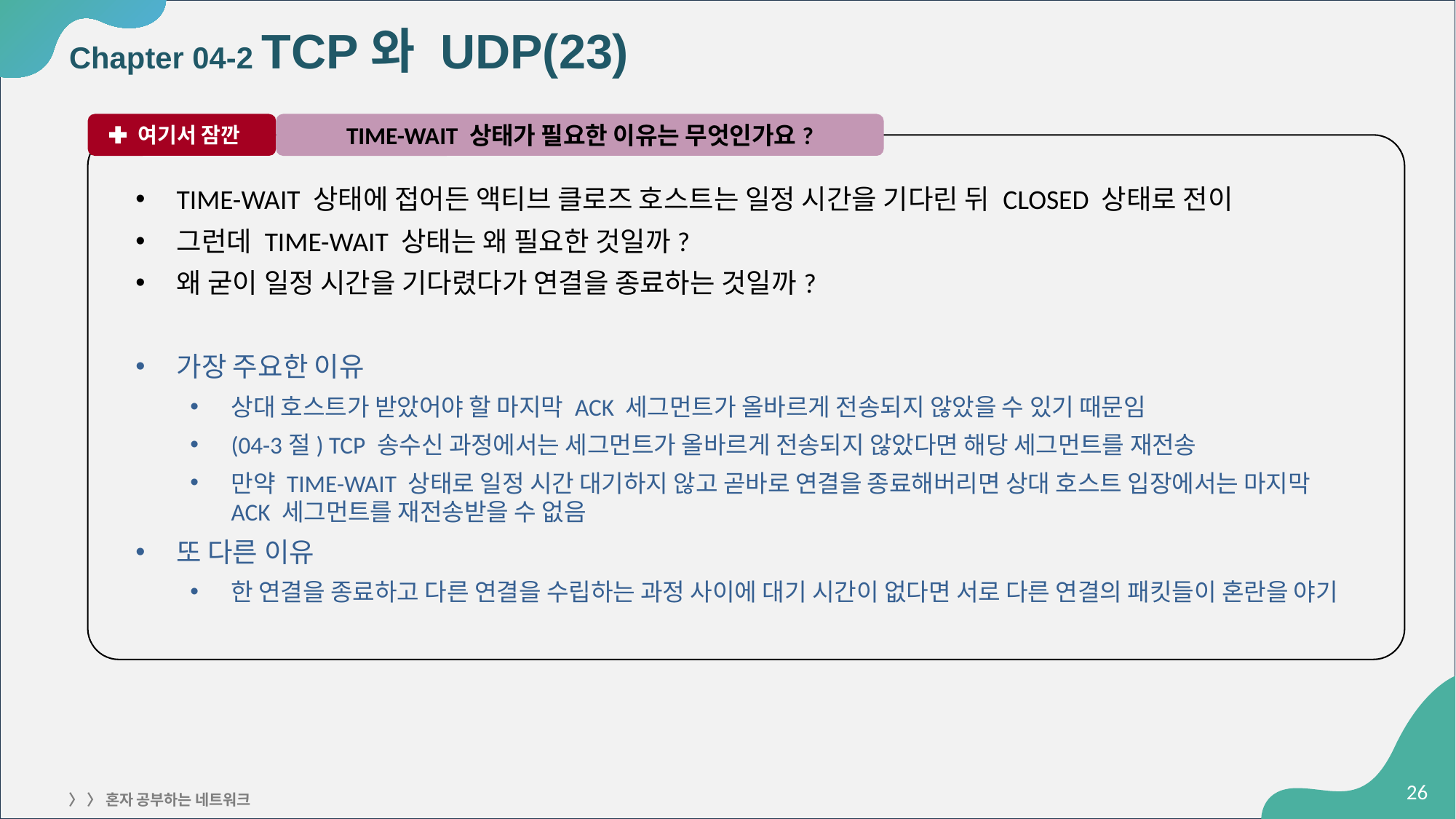

# Chapter 04-2 TCP와 UDP(23)
     여기서 잠깐
TIME-WAIT 상태가 필요한 이유는 무엇인가요?

TIME-WAIT 상태에 접어든 액티브 클로즈 호스트는 일정 시간을 기다린 뒤 CLOSED 상태로 전이
그런데 TIME-WAIT 상태는 왜 필요한 것일까?
왜 굳이 일정 시간을 기다렸다가 연결을 종료하는 것일까?

가장 주요한 이유
상대 호스트가 받았어야 할 마지막 ACK 세그먼트가 올바르게 전송되지 않았을 수 있기 때문임
(04-3절) TCP 송수신 과정에서는 세그먼트가 올바르게 전송되지 않았다면 해당 세그먼트를 재전송
만약 TIME-WAIT 상태로 일정 시간 대기하지 않고 곧바로 연결을 종료해버리면 상대 호스트 입장에서는 마지막 ACK 세그먼트를 재전송받을 수 없음
또 다른 이유
한 연결을 종료하고 다른 연결을 수립하는 과정 사이에 대기 시간이 없다면 서로 다른 연결의 패킷들이 혼란을 야기
26
〉 〉 혼자 공부하는 네트워크